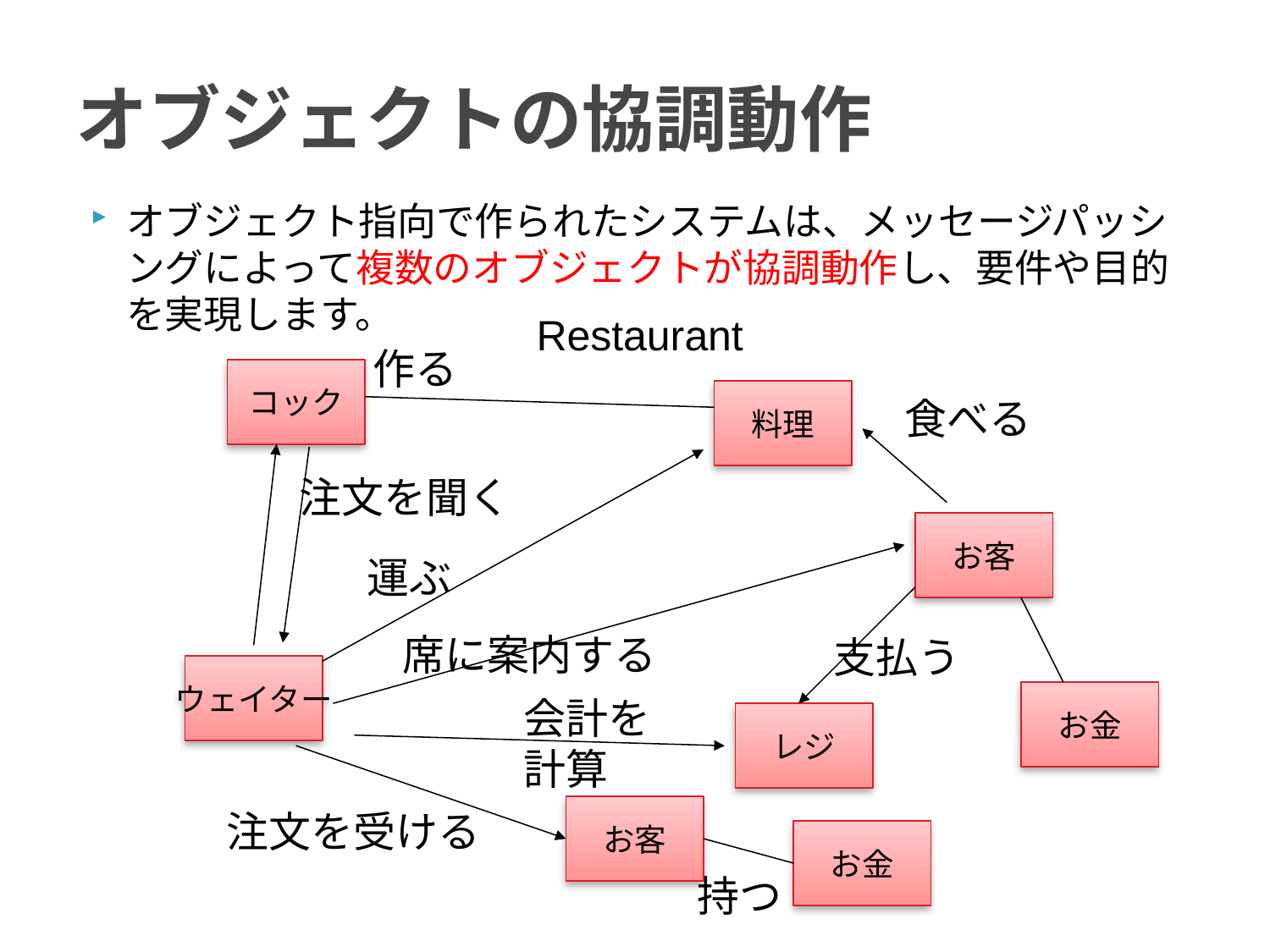

# オブジェクトの協調動作
オブジェクト指向で作られたシステムは、メッセージパッシングによって複数のオブジェクトが協調動作し、要件や目的を実現します。

Restaurant
作る
コック
料理
食べる

注文を聞く
お客

運ぶ

席に案内する
支払う
ウェイター
お金
会計を
計算
レジ

お客
注文を受ける
お金

持つ